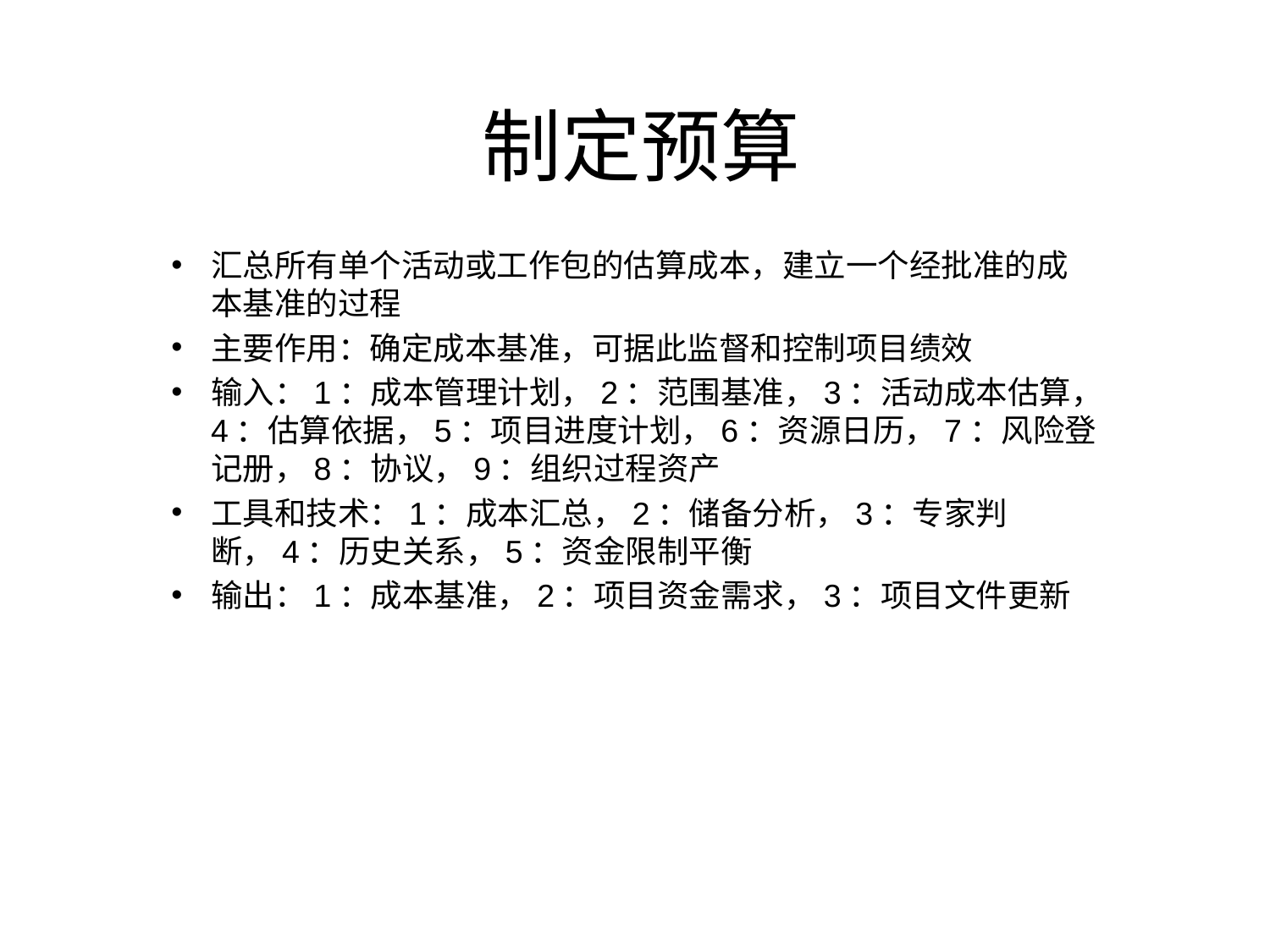

# 制定预算
汇总所有单个活动或工作包的估算成本，建立一个经批准的成本基准的过程
主要作用：确定成本基准，可据此监督和控制项目绩效
输入：1：成本管理计划，2：范围基准，3：活动成本估算，4：估算依据，5：项目进度计划，6：资源日历，7：风险登记册，8：协议，9：组织过程资产
工具和技术：1：成本汇总，2：储备分析，3：专家判断，4：历史关系，5：资金限制平衡
输出：1：成本基准，2：项目资金需求，3：项目文件更新